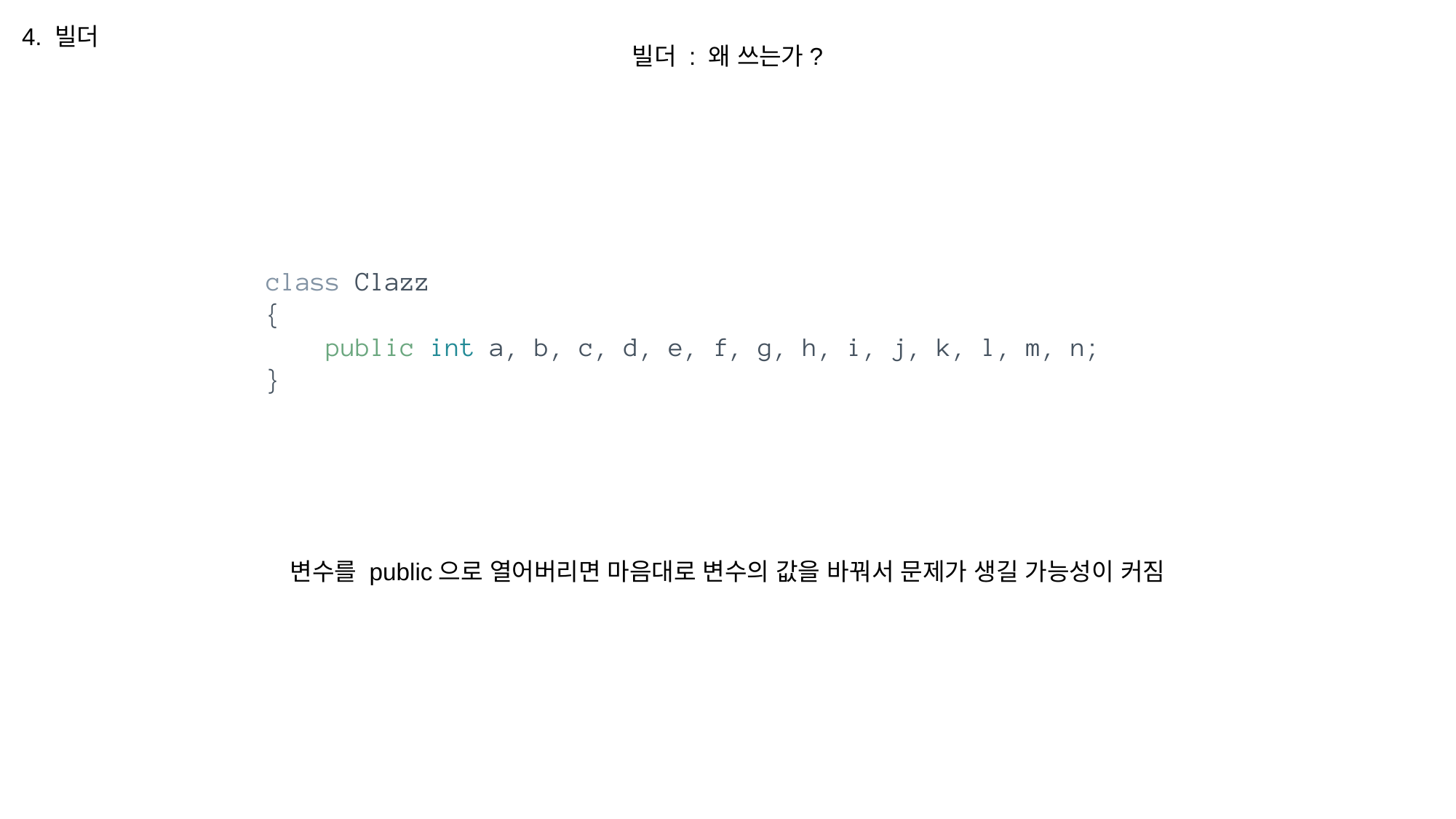

4. 빌더
빌더 : 왜 쓰는가?
class Clazz
{
    public int a, b, c, d, e, f, g, h, i, j, k, l, m, n;
}
변수를 public으로 열어버리면 마음대로 변수의 값을 바꿔서 문제가 생길 가능성이 커짐